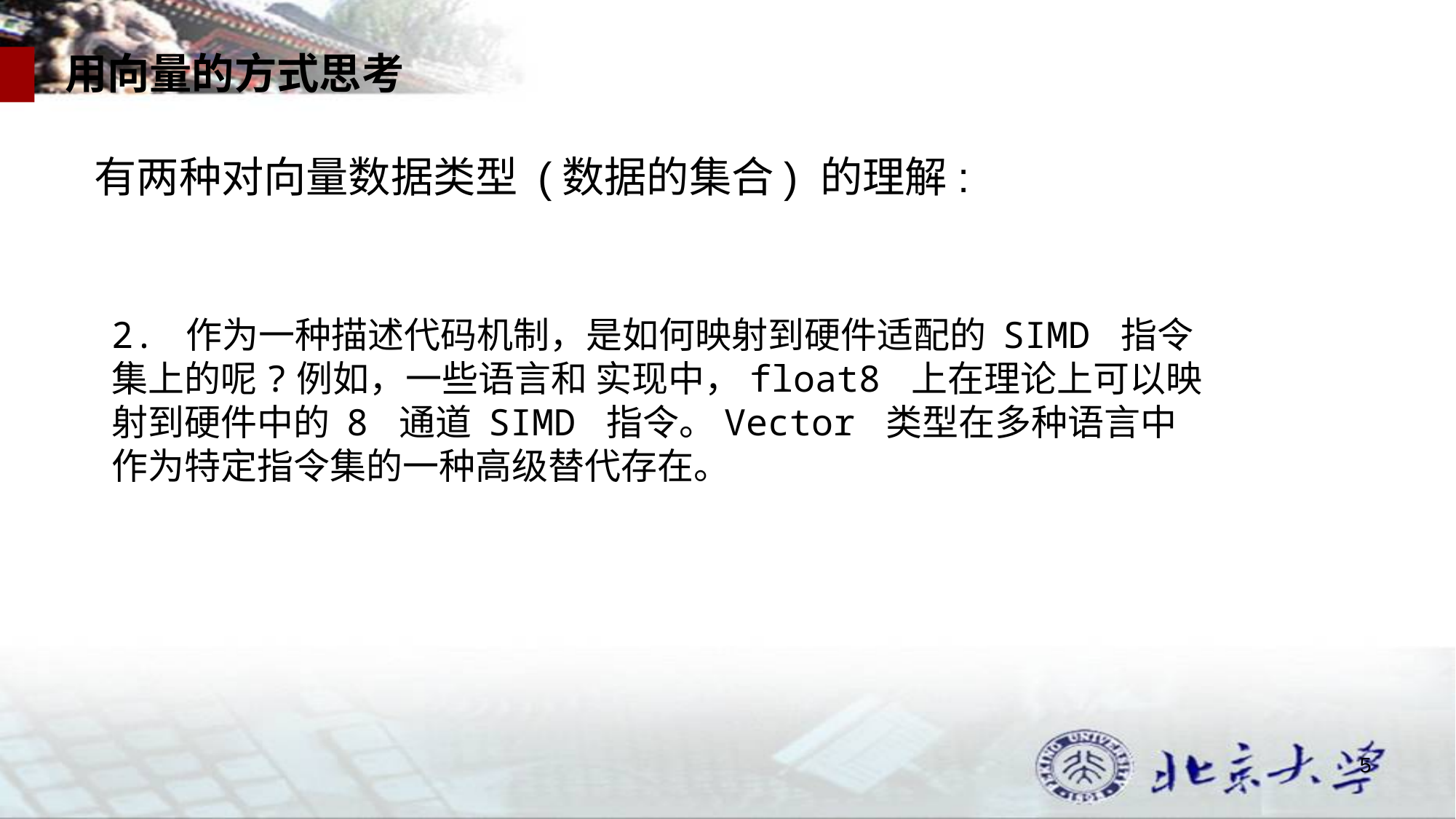

用向量的方式思考

有两种对向量数据类型 (数据的集合) 的理解:
2. 作为一种描述代码机制，是如何映射到硬件适配的 SIMD 指令集上的呢?例如，一些语言和 实现中，float8 上在理论上可以映射到硬件中的 8 通道 SIMD 指令。Vector 类型在多种语言中作为特定指令集的一种高级替代存在。
5